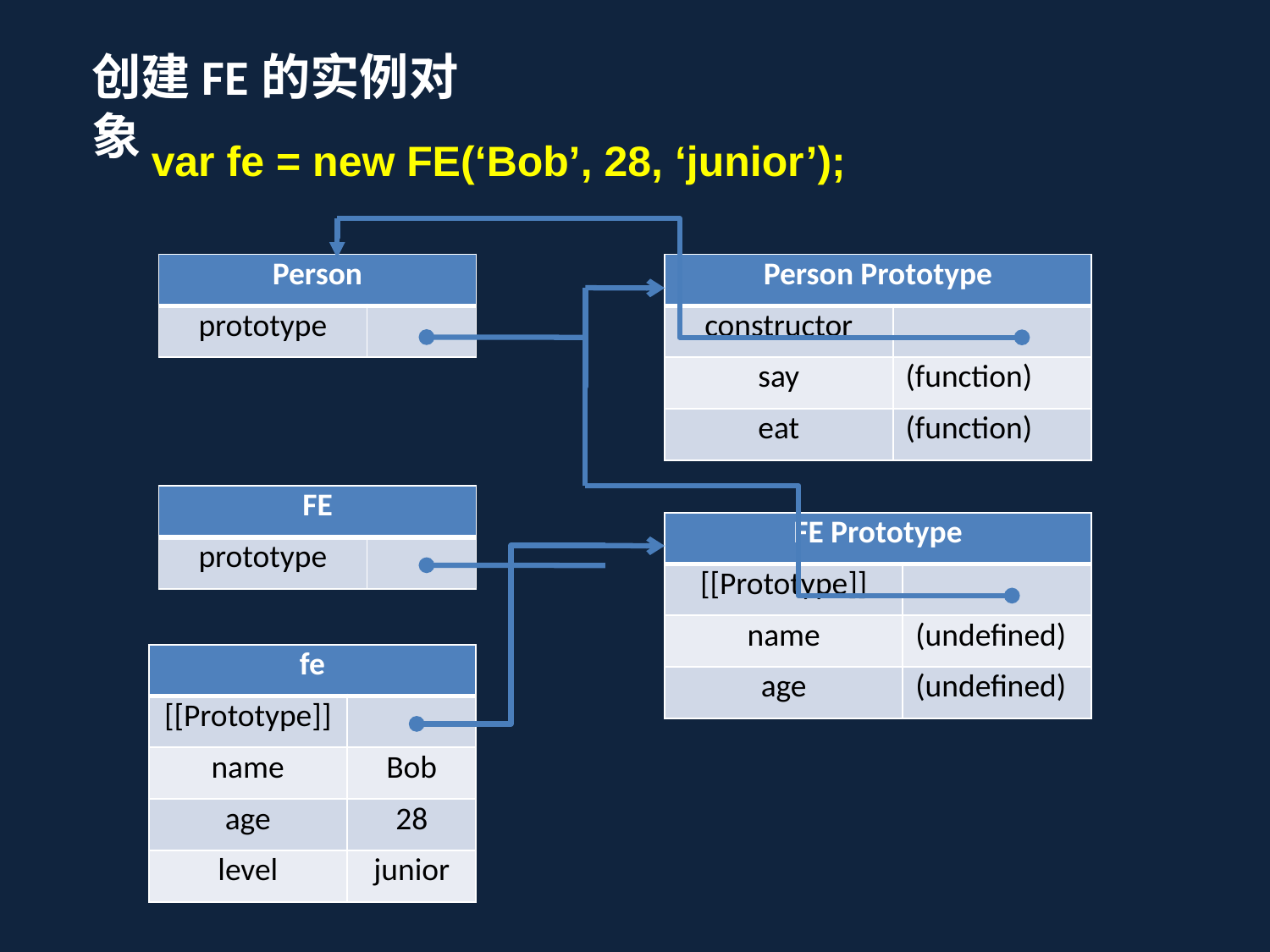

创建FE的实例对象
var fe = new FE(‘Bob’, 28, ‘junior’);
| Person |  |
| --- | --- |
| prototype |  |
| Person Prototype |  |
| --- | --- |
| constructor |  |
| say | (function) |
| eat | (function) |
| FE |  |
| --- | --- |
| prototype |  |
| FE Prototype |  |
| --- | --- |
| [[Prototype]] |  |
| name | (undefined) |
| age | (undefined) |
| fe |  |
| --- | --- |
| [[Prototype]] |  |
| name | Bob |
| age | 28 |
| level | junior |